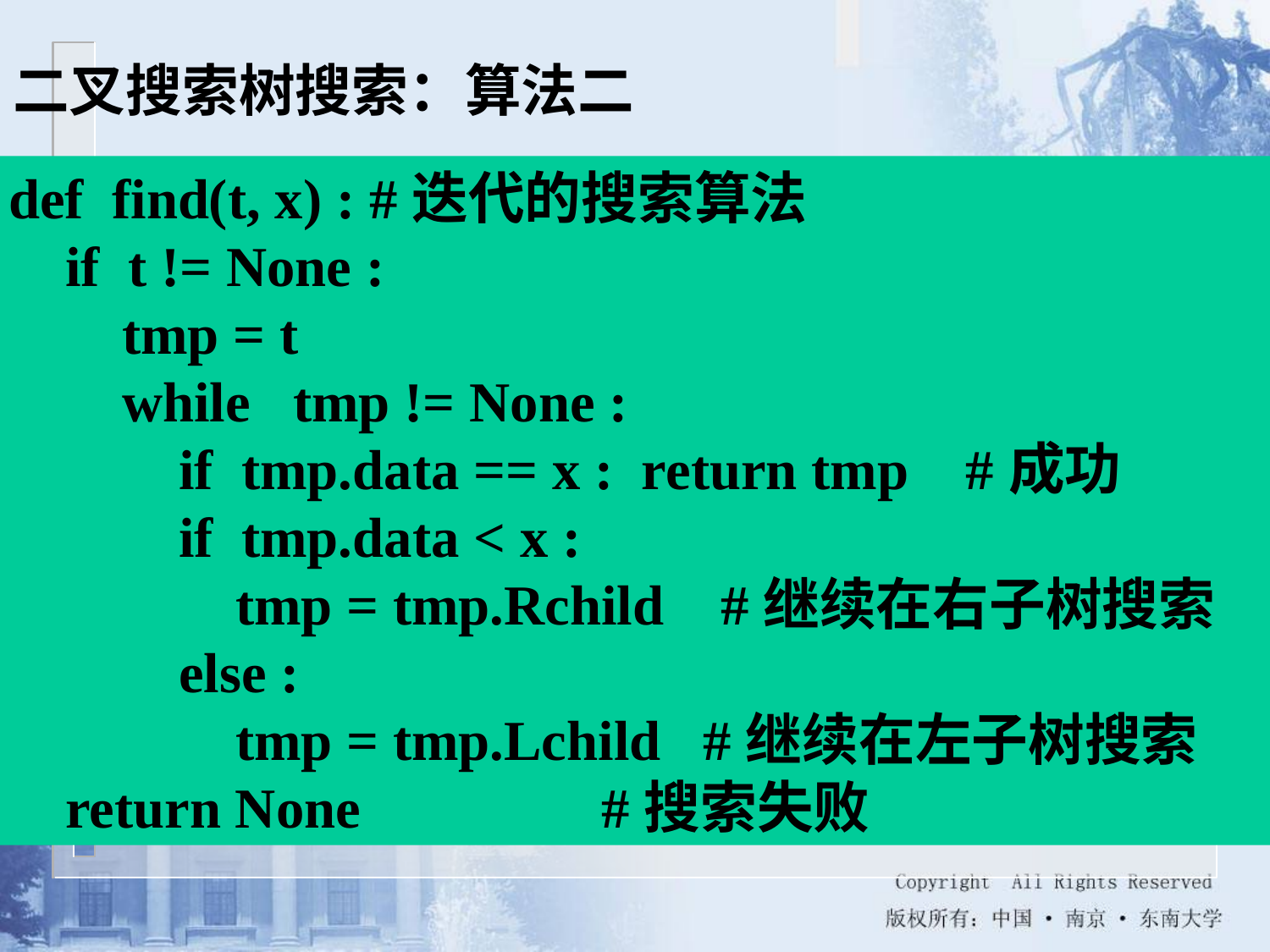

二叉搜索树搜索：算法二
def  find(t, x) : #迭代的搜索算法
    if  t != None :
        tmp = t
        while   tmp != None :
            if  tmp.data == x :  return tmp    #成功
            if  tmp.data < x :
                tmp = tmp.Rchild    #继续在右子树搜索
            else :
                tmp = tmp.Lchild   #继续在左子树搜索
    return None                 #搜索失败